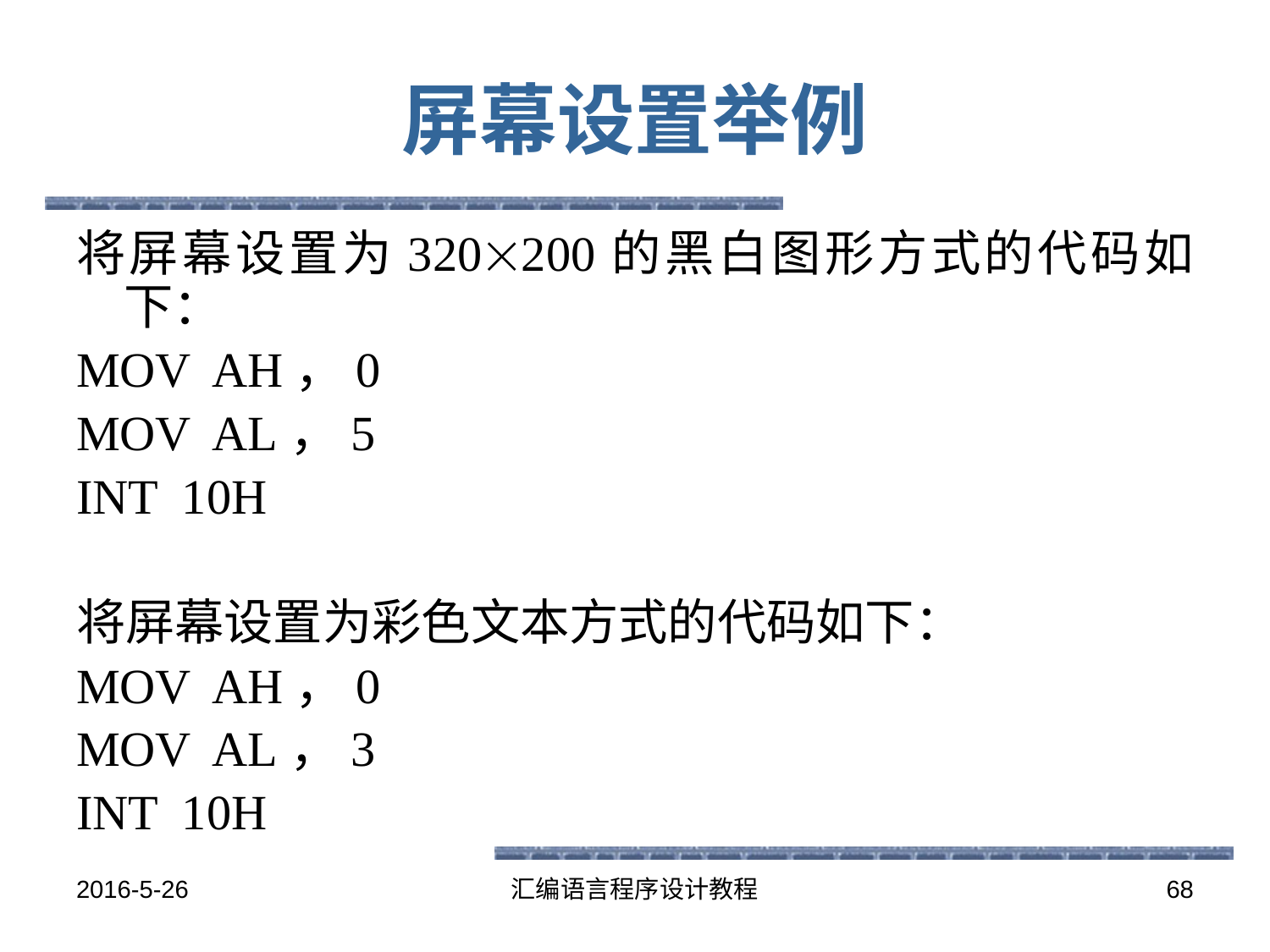

# 屏幕设置举例
将屏幕设置为320×200的黑白图形方式的代码如下：
MOV  AH，0
MOV  AL，5
INT  10H

将屏幕设置为彩色文本方式的代码如下：
MOV  AH，0
MOV  AL，3
INT  10H
2016-5-26
汇编语言程序设计教程
68